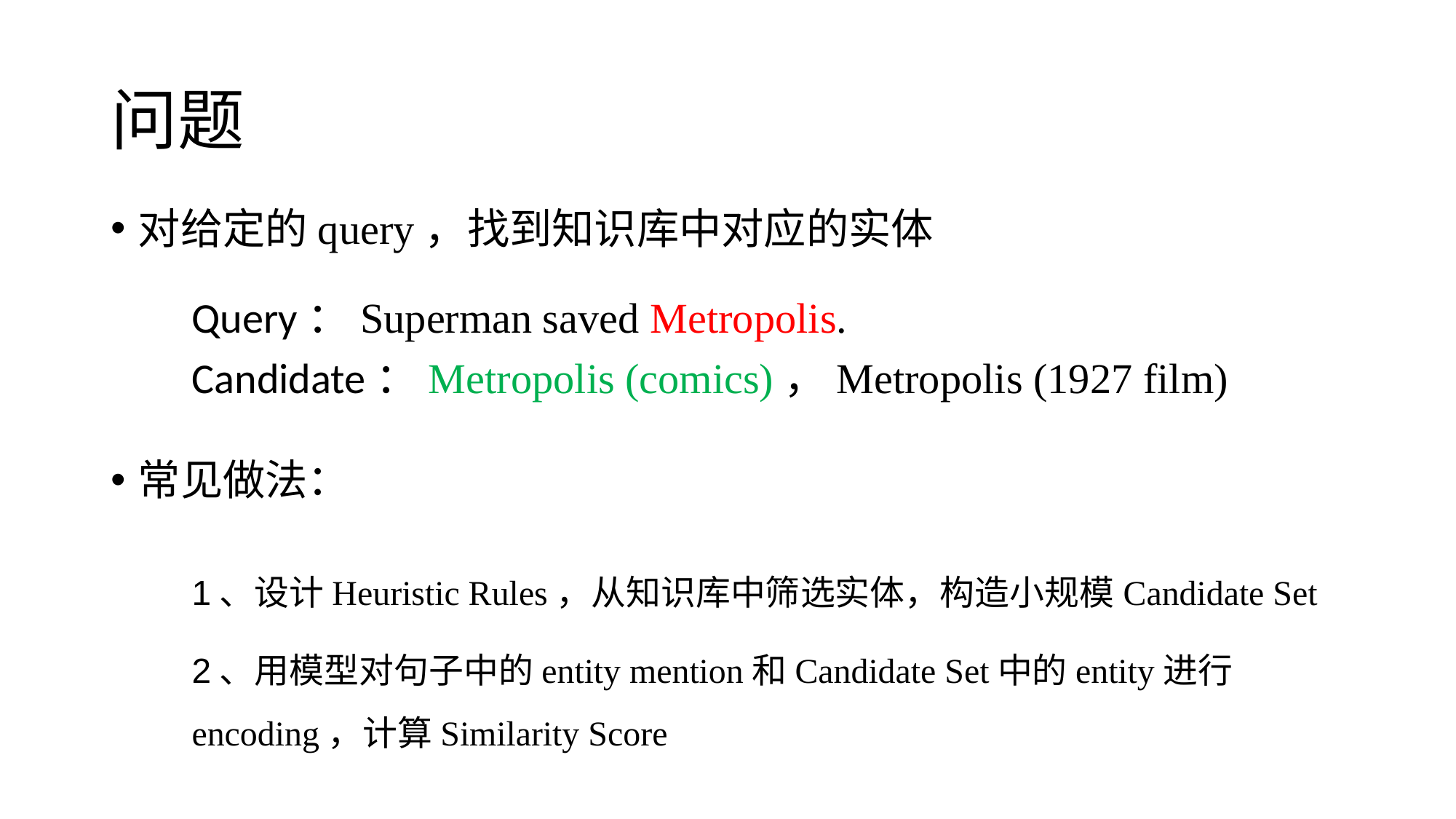

# 问题
对给定的query，找到知识库中对应的实体

Query：Superman saved Metropolis.
Candidate：Metropolis (comics)，Metropolis (1927 film)
常见做法：
1、设计Heuristic Rules，从知识库中筛选实体，构造小规模Candidate Set
2、用模型对句子中的entity mention和Candidate Set中的entity进行encoding，计算Similarity Score
3